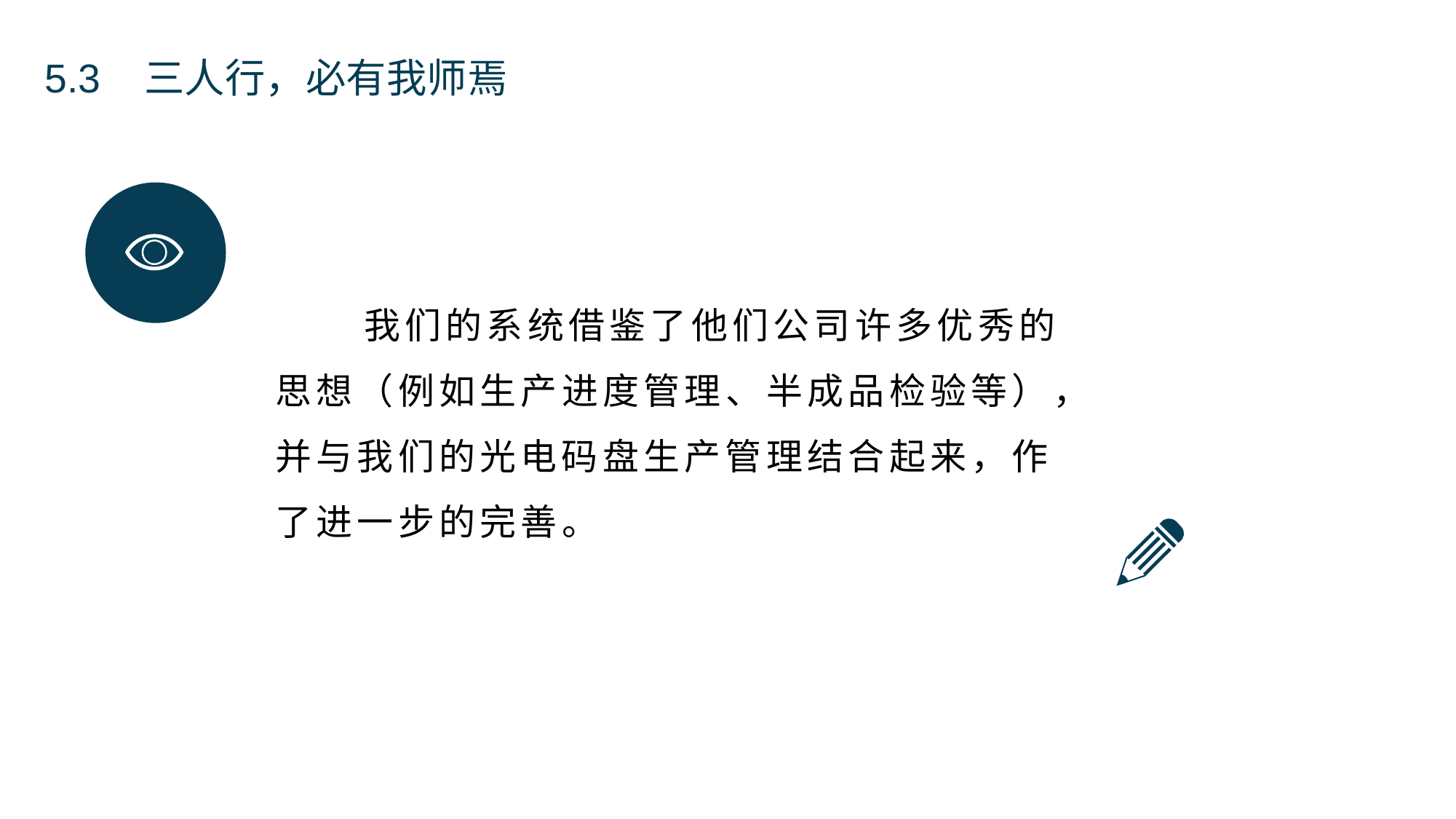

5.3   三人行，必有我师焉

  我们的系统借鉴了他们公司许多优秀的思想（例如生产进度管理、半成品检验等），并与我们的光电码盘生产管理结合起来，作了进一步的完善。